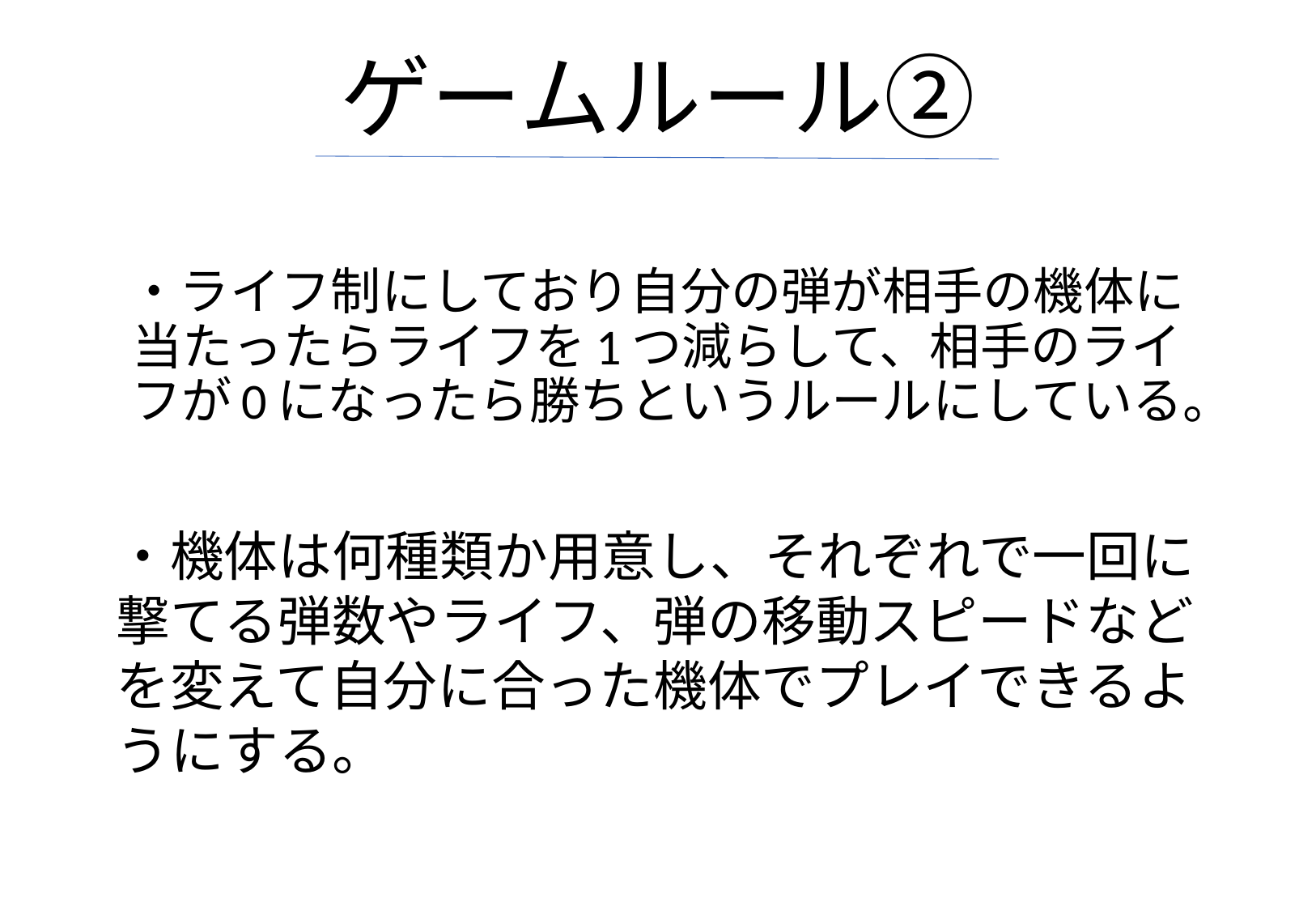

ゲームルール②
# ・ライフ制にしており自分の弾が相手の機体に 当たったらライフを1つ減らして、相手のライフが0になったら勝ちというルールにしている。
・機体は何種類か用意し、それぞれで一回に撃てる弾数やライフ、弾の移動スピードなどを変えて自分に合った機体でプレイできるようにする。